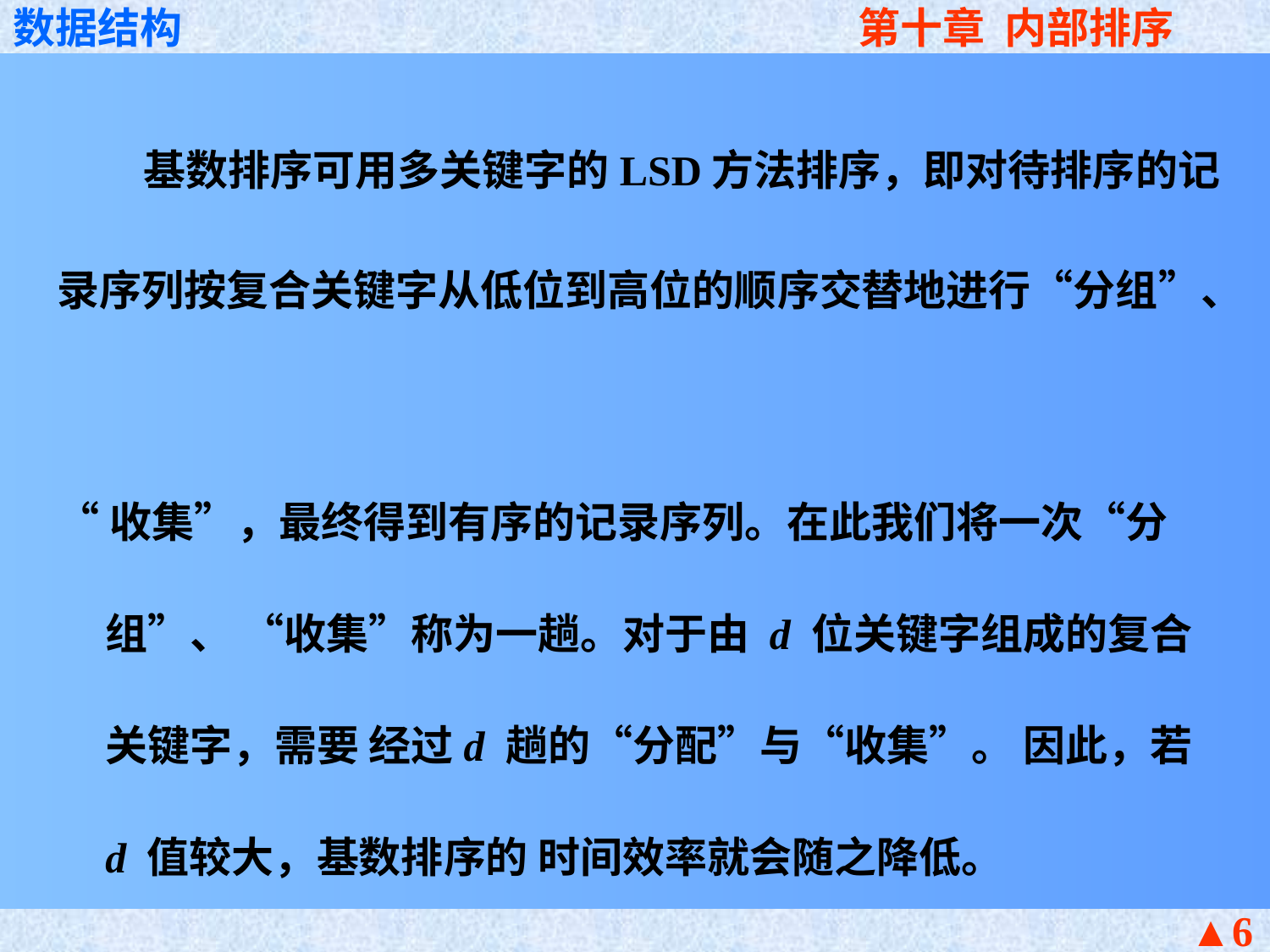

基数排序可用多关键字的LSD方法排序，即对待排序的记
录序列按复合关键字从低位到高位的顺序交替地进行“分组”、
“收集”，最终得到有序的记录序列。在此我们将一次“分组”、 “收集”称为一趟。对于由 d 位关键字组成的复合关键字，需要 经过d 趟的“分配”与“收集”。 因此，若 d 值较大，基数排序的 时间效率就会随之降低。
▲6